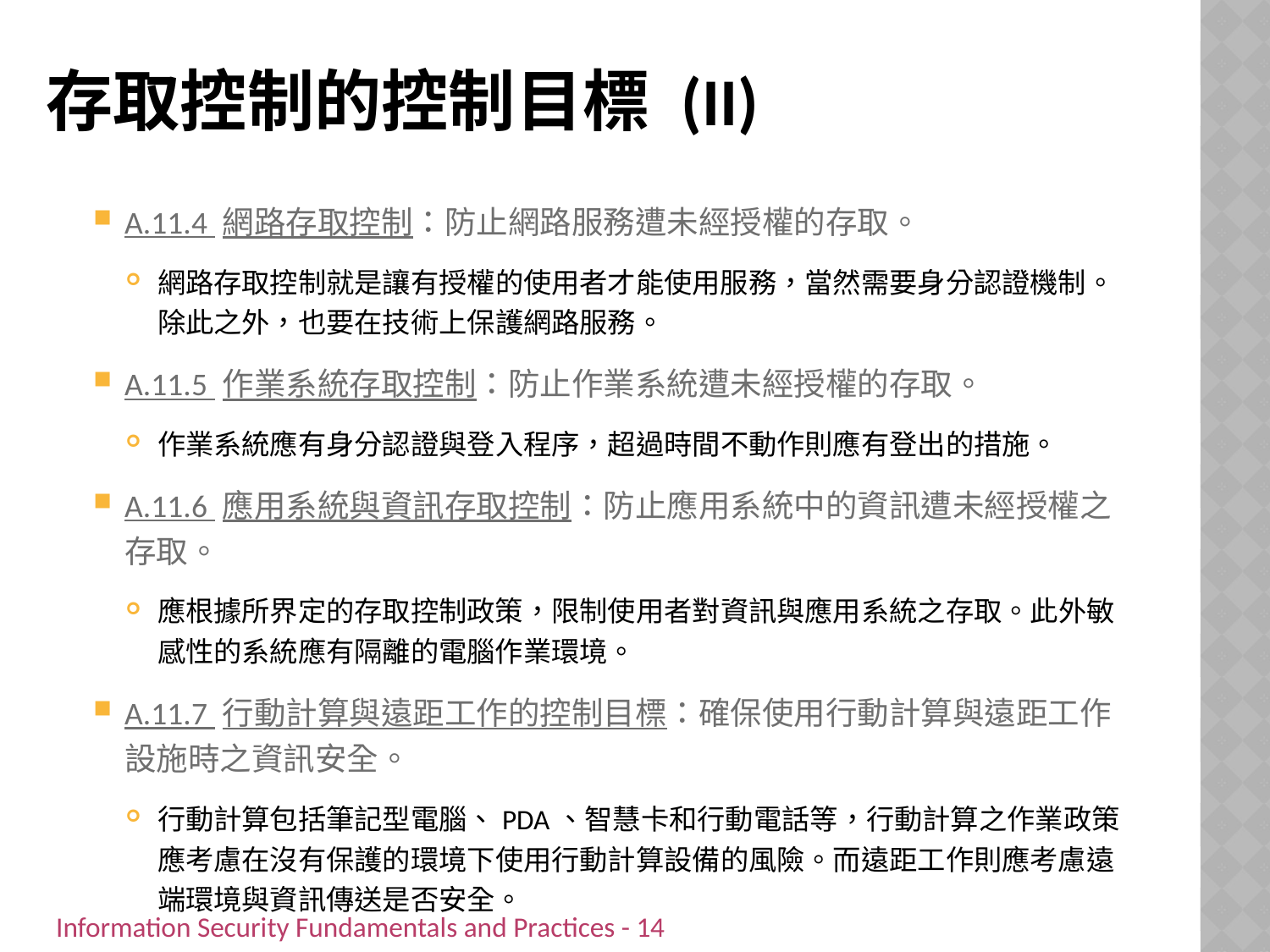

# 存取控制的控制目標 (II)
A.11.4 網路存取控制：防止網路服務遭未經授權的存取。
網路存取控制就是讓有授權的使用者才能使用服務，當然需要身分認證機制。除此之外，也要在技術上保護網路服務。
A.11.5 作業系統存取控制：防止作業系統遭未經授權的存取。
作業系統應有身分認證與登入程序，超過時間不動作則應有登出的措施。
A.11.6 應用系統與資訊存取控制：防止應用系統中的資訊遭未經授權之存取。
應根據所界定的存取控制政策，限制使用者對資訊與應用系統之存取。此外敏感性的系統應有隔離的電腦作業環境。
A.11.7 行動計算與遠距工作的控制目標：確保使用行動計算與遠距工作設施時之資訊安全。
行動計算包括筆記型電腦、PDA、智慧卡和行動電話等，行動計算之作業政策應考慮在沒有保護的環境下使用行動計算設備的風險。而遠距工作則應考慮遠端環境與資訊傳送是否安全。